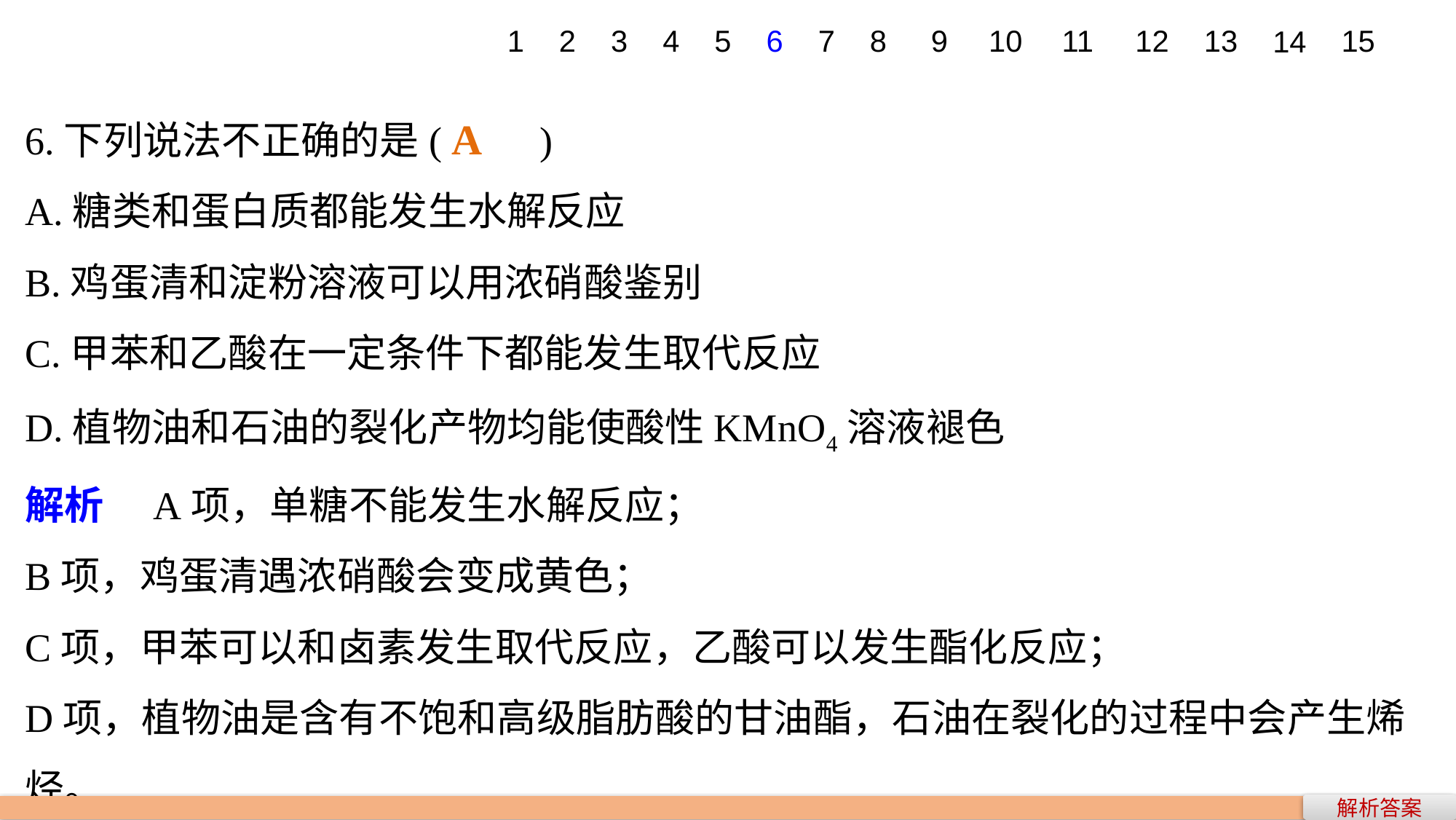

1
2
3
4
5
6
7
8
9
10
12
13
15
11
14
A
6.下列说法不正确的是(　　)
A.糖类和蛋白质都能发生水解反应
B.鸡蛋清和淀粉溶液可以用浓硝酸鉴别
C.甲苯和乙酸在一定条件下都能发生取代反应
D.植物油和石油的裂化产物均能使酸性KMnO4溶液褪色
解析　A项，单糖不能发生水解反应；
B项，鸡蛋清遇浓硝酸会变成黄色；
C项，甲苯可以和卤素发生取代反应，乙酸可以发生酯化反应；
D项，植物油是含有不饱和高级脂肪酸的甘油酯，石油在裂化的过程中会产生烯烃。
解析答案